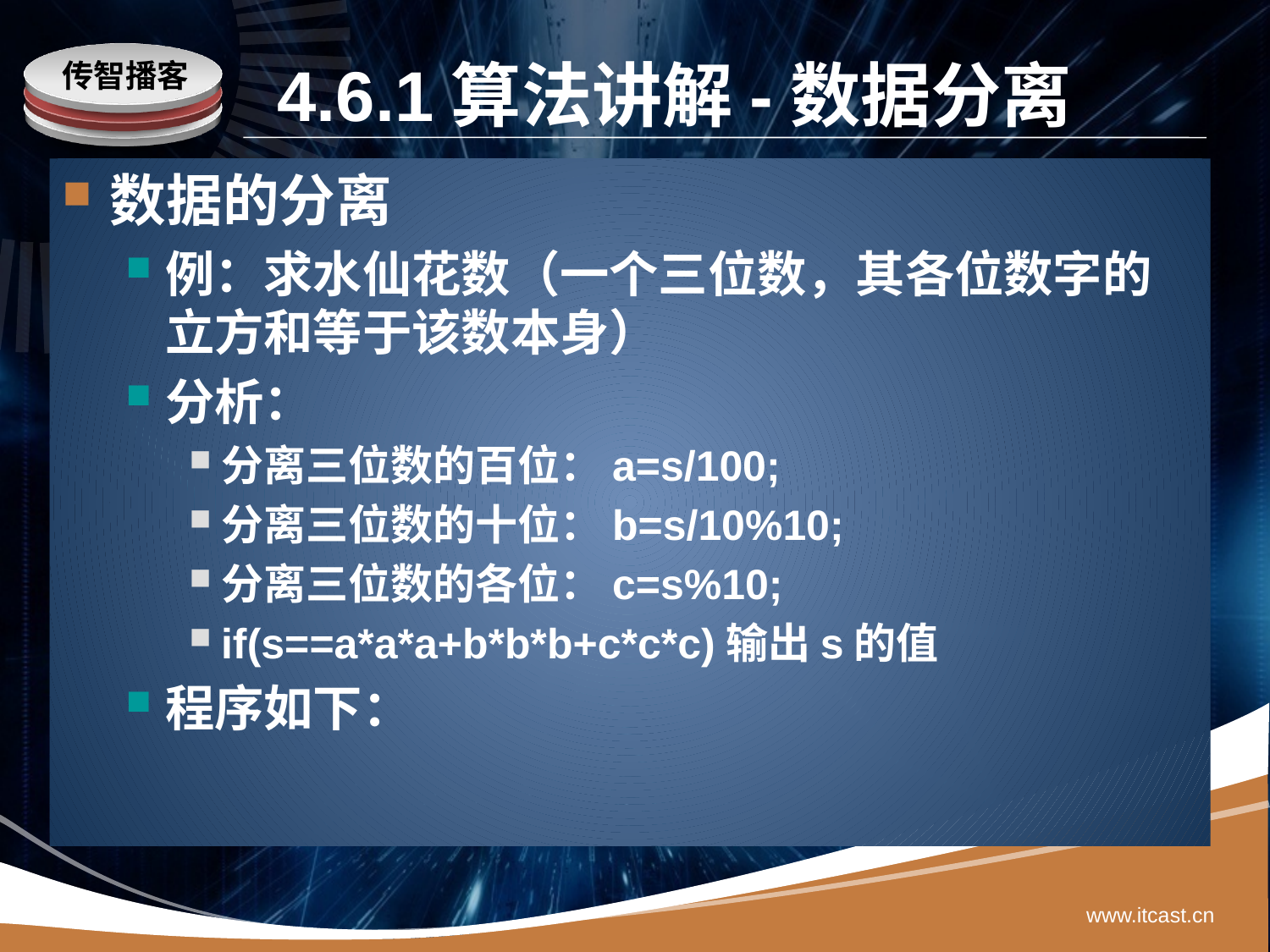

# 4.6.1算法讲解-数据分离
数据的分离
例：求水仙花数（一个三位数，其各位数字的立方和等于该数本身）
分析：
分离三位数的百位：a=s/100;
分离三位数的十位：b=s/10%10;
分离三位数的各位：c=s%10;
if(s==a*a*a+b*b*b+c*c*c)输出s的值
程序如下：
www.itcast.cn